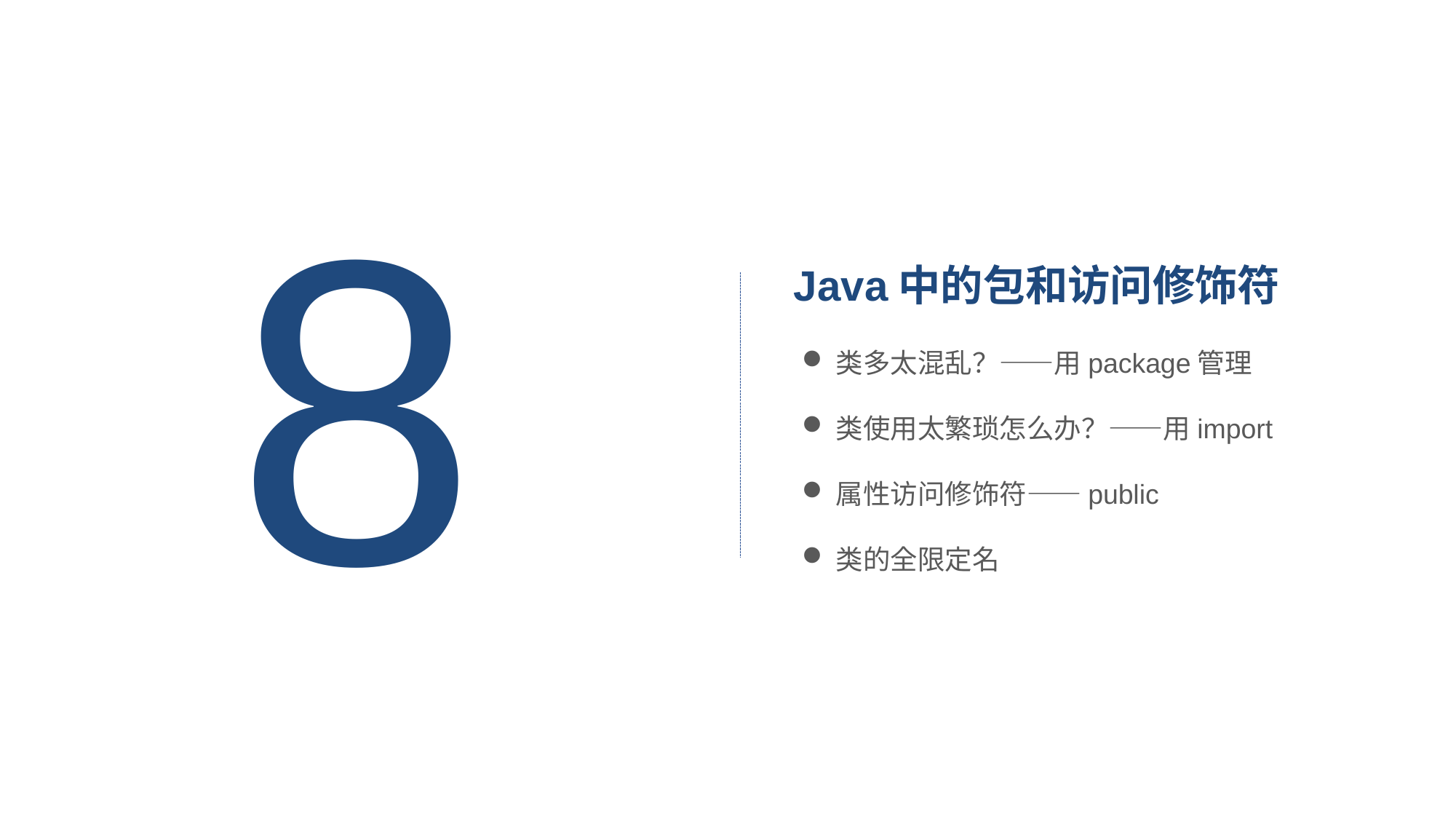

8
Java中的包和访问修饰符
类多太混乱？——用package管理

类使用太繁琐怎么办？——用import

属性访问修饰符——public

类的全限定名